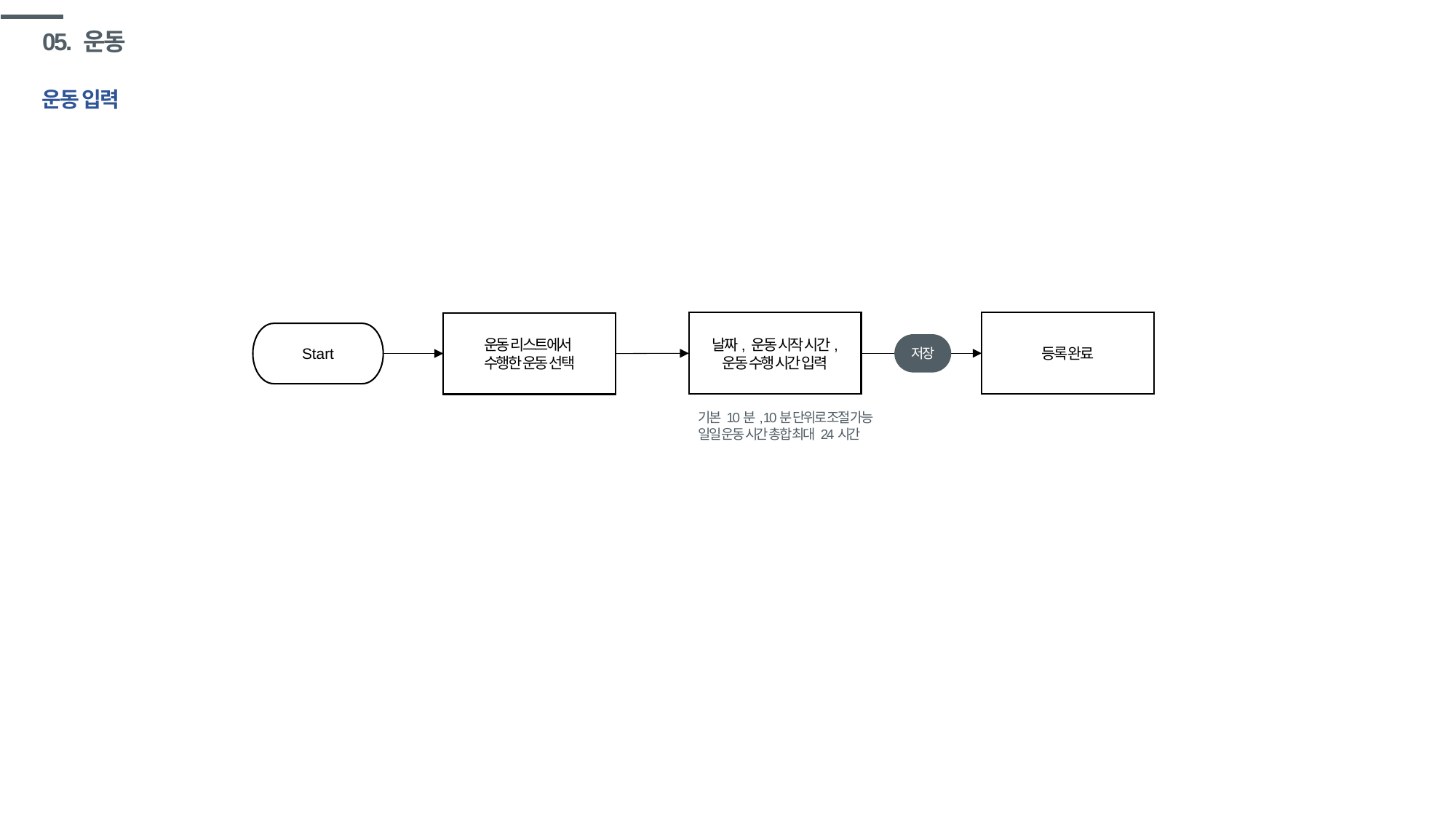

# 05. 운동
운동 입력
날짜, 운동 시작 시간,
운동 수행 시간 입력
등록 완료
운동 리스트에서
수행한 운동 선택
Start
저장
기본 10분, 10분 단위로 조절 가능
일일 운동 시간 총합 최대 24시간